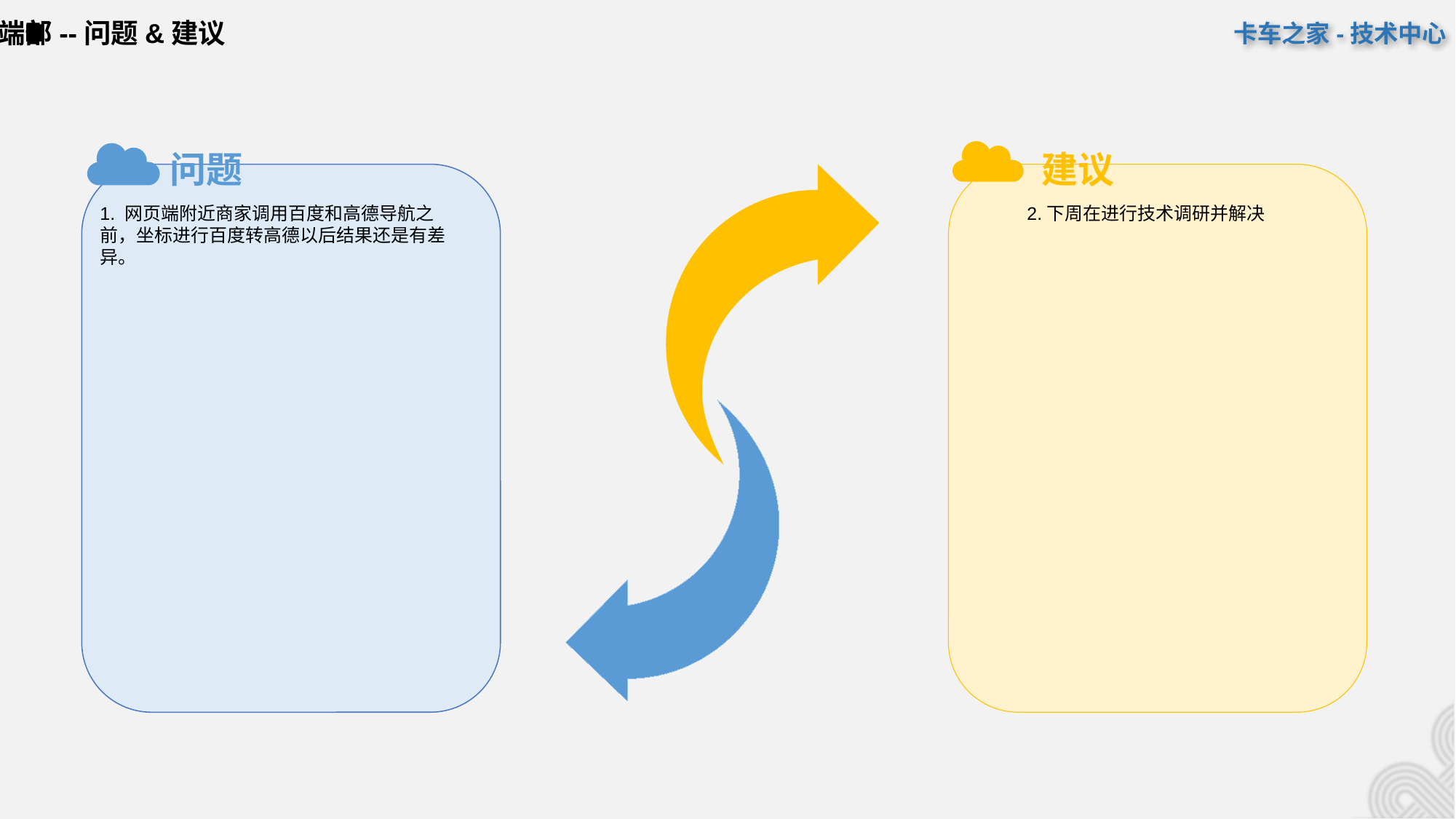

前端部--问题&建议
1. 网页端附近商家调用百度和高德导航之
前，坐标进行百度转高德以后结果还是有差
异。
2.下周在进行技术调研并解决